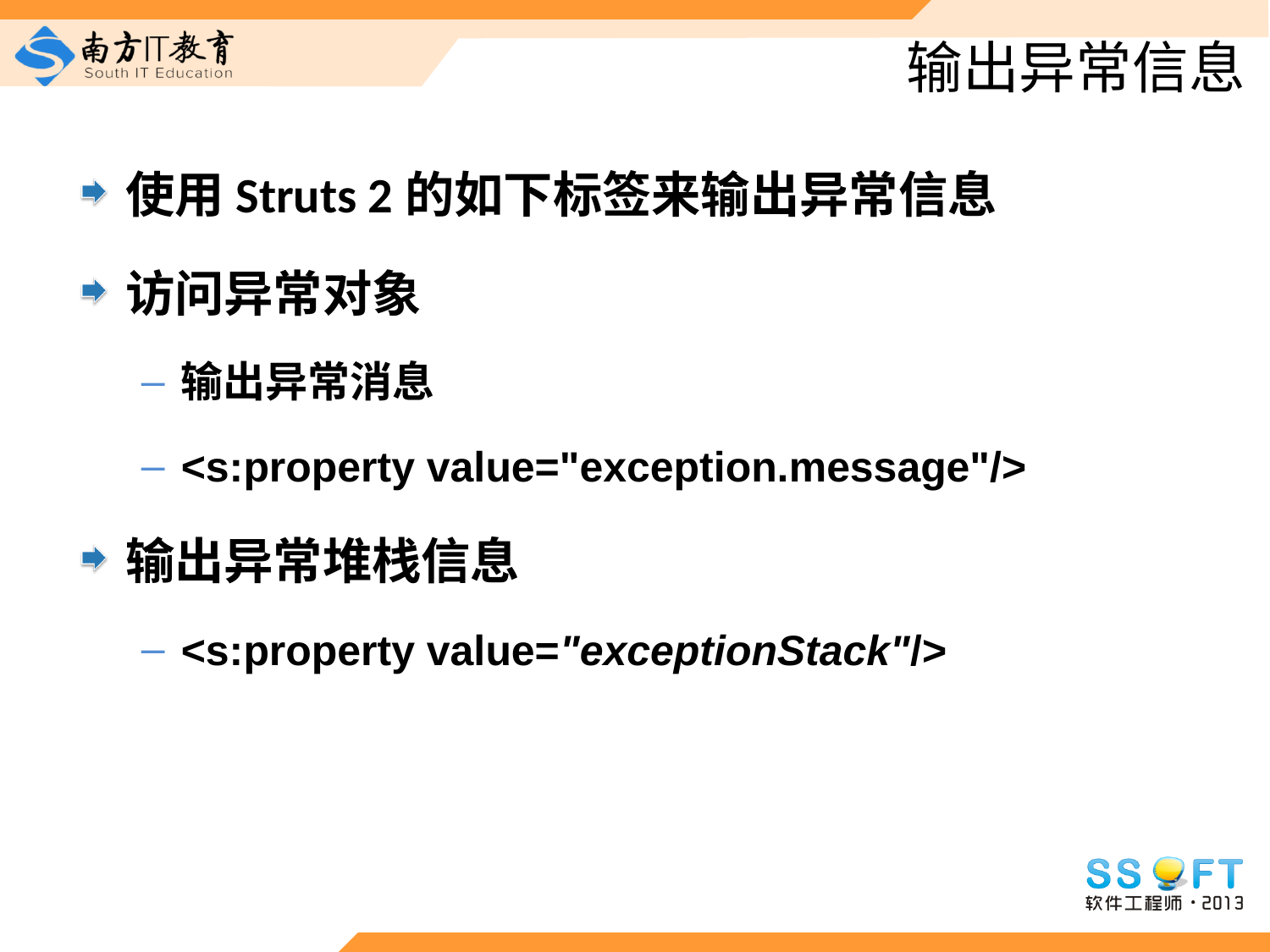

# 输出异常信息
使用Struts 2的如下标签来输出异常信息
访问异常对象
输出异常消息
<s:property value="exception.message"/>
输出异常堆栈信息
<s:property value="exceptionStack"/>